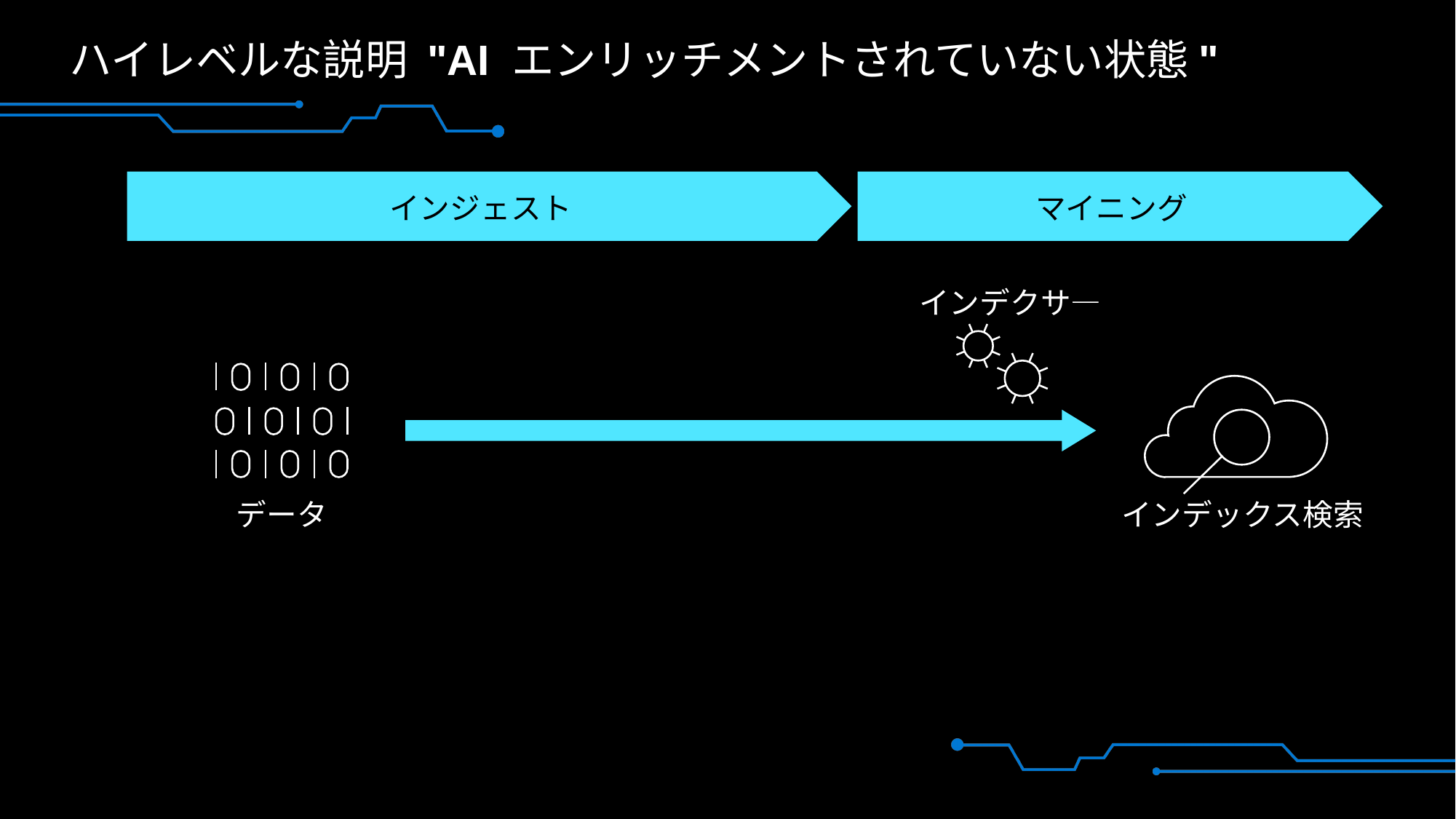

# ハイレベルな説明 "AI エンリッチメントされていない状態"
マイニング
インジェスト
インデクサ—

データ
インデックス検索